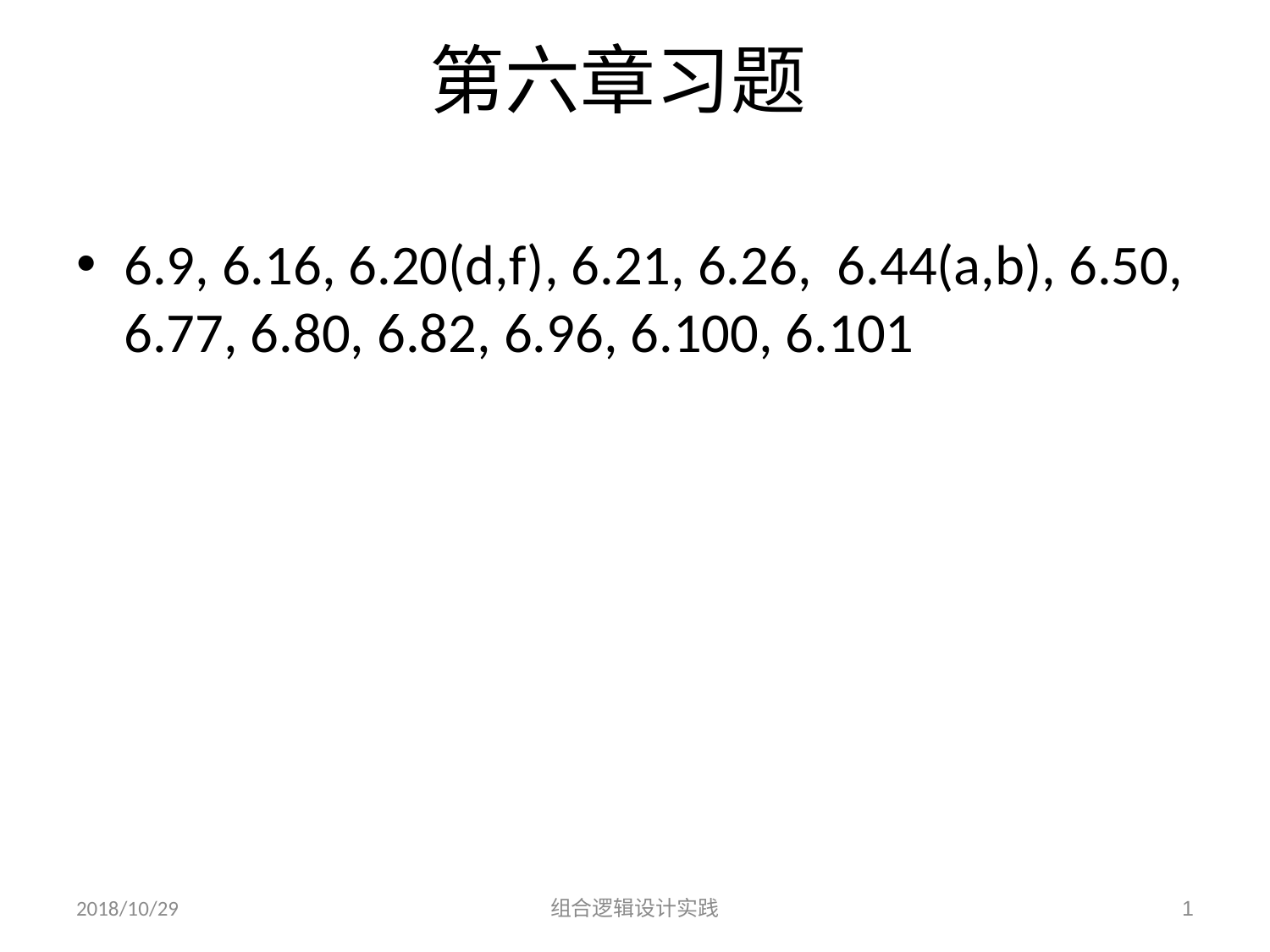

# 第六章习题
6.9, 6.16, 6.20(d,f), 6.21, 6.26,  6.44(a,b), 6.50, 6.77, 6.80, 6.82, 6.96, 6.100, 6.101
2018/10/29
组合逻辑设计实践
1